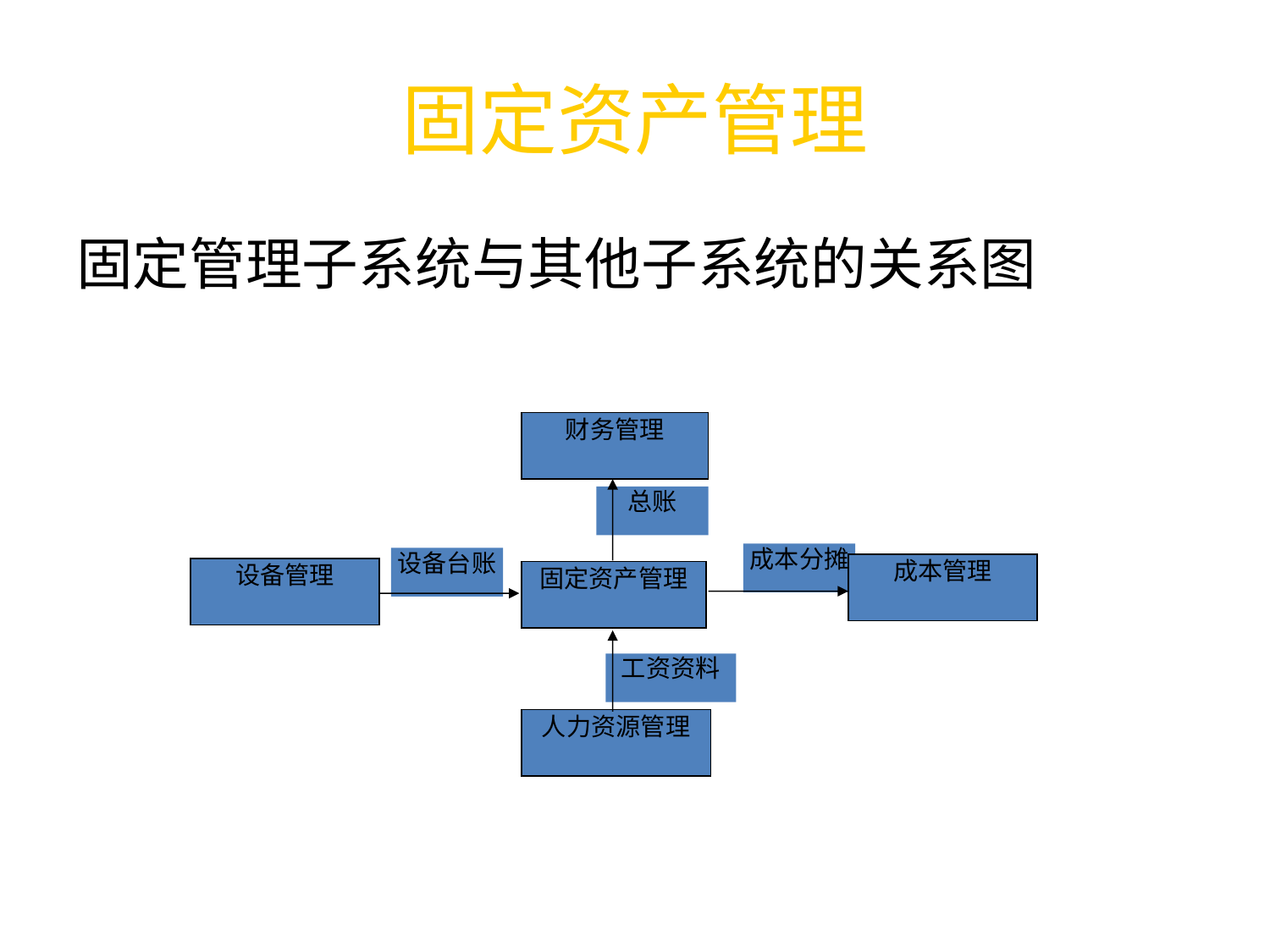

# 固定资产管理
固定管理子系统与其他子系统的关系图
财务管理

总账
成本分摊
设备台账
成本管理
设备管理
固定资产管理

工资资料
人力资源管理